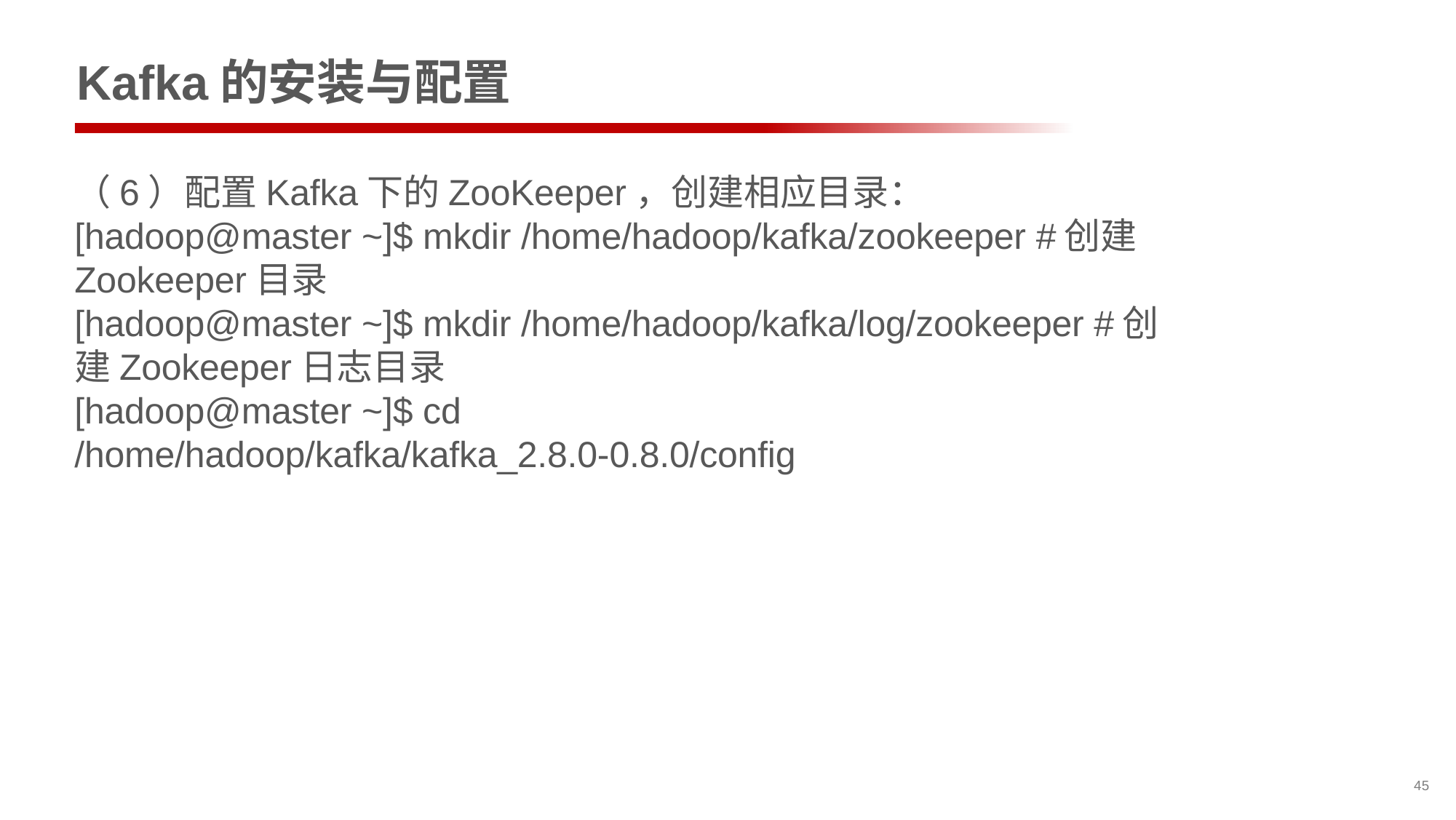

# Kafka的安装与配置

（6）配置Kafka下的ZooKeeper，创建相应目录：
[hadoop@master ~]$ mkdir /home/hadoop/kafka/zookeeper #创建Zookeeper目录
[hadoop@master ~]$ mkdir /home/hadoop/kafka/log/zookeeper #创建Zookeeper日志目录
[hadoop@master ~]$ cd /home/hadoop/kafka/kafka_2.8.0-0.8.0/config
45